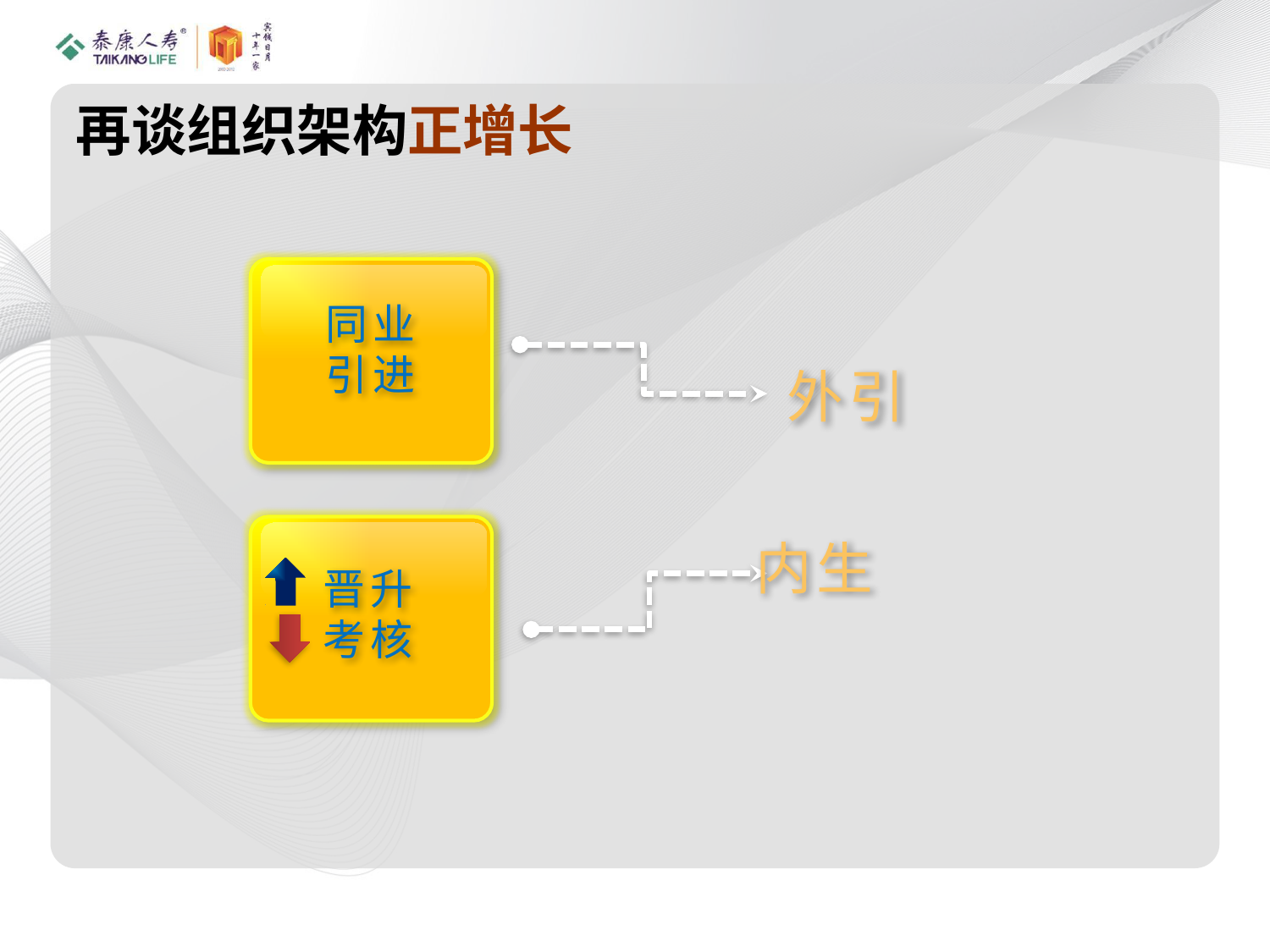

再谈组织架构正增长

同业
引进
外引

内生
晋升
考核